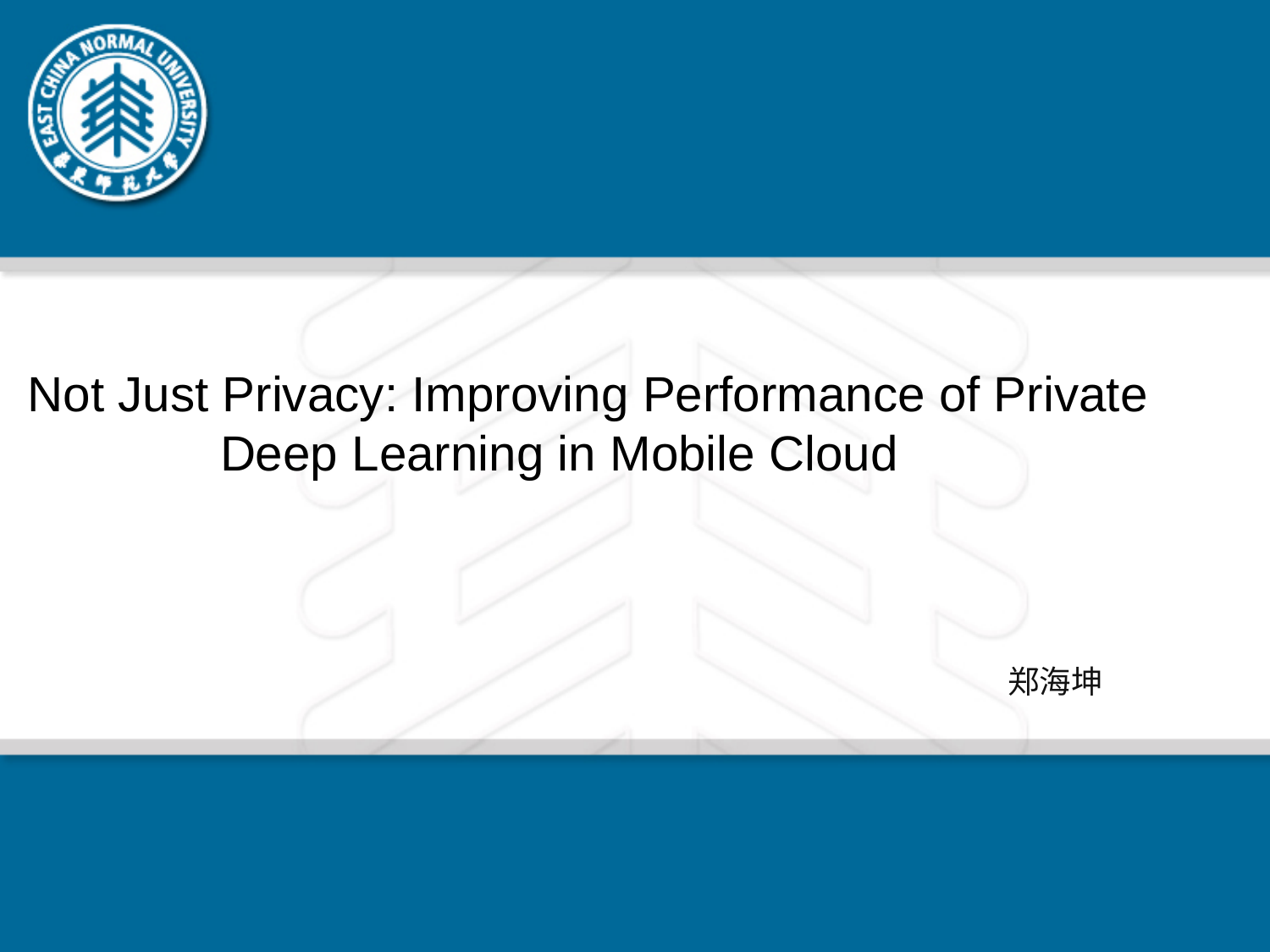

Not Just Privacy: Improving Performance of Private
              Deep Learning in Mobile Cloud
郑海坤